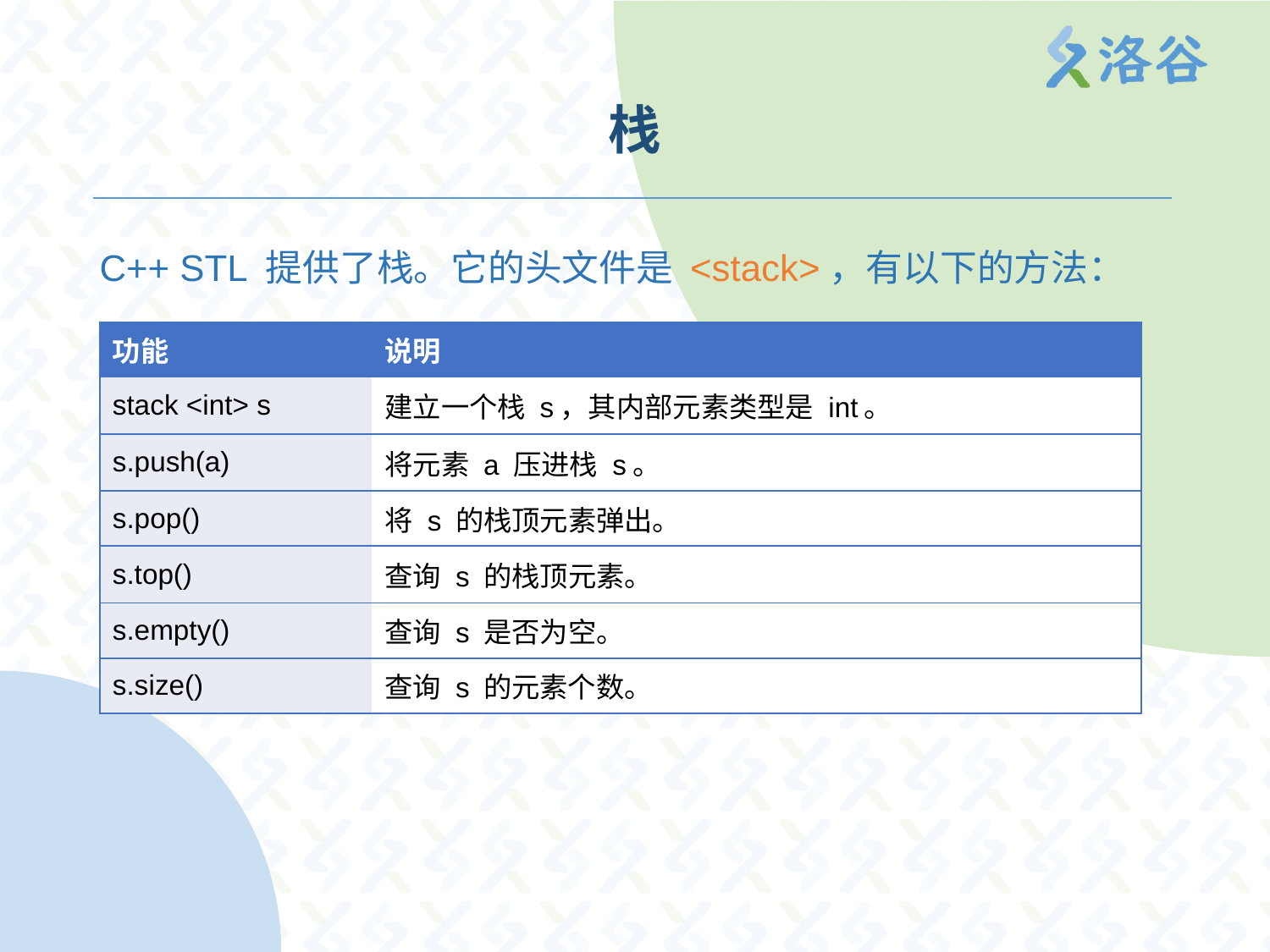

# 栈
C++ STL 提供了栈。它的头文件是 <stack>，有以下的方法：
| 功能 | 说明 |
| --- | --- |
| stack <int> s | 建立一个栈 s，其内部元素类型是 int。 |
| s.push(a) | 将元素 a 压进栈 s。 |
| s.pop() | 将 s 的栈顶元素弹出。 |
| s.top() | 查询 s 的栈顶元素。 |
| s.empty() | 查询 s 是否为空。 |
| s.size() | 查询 s 的元素个数。 |